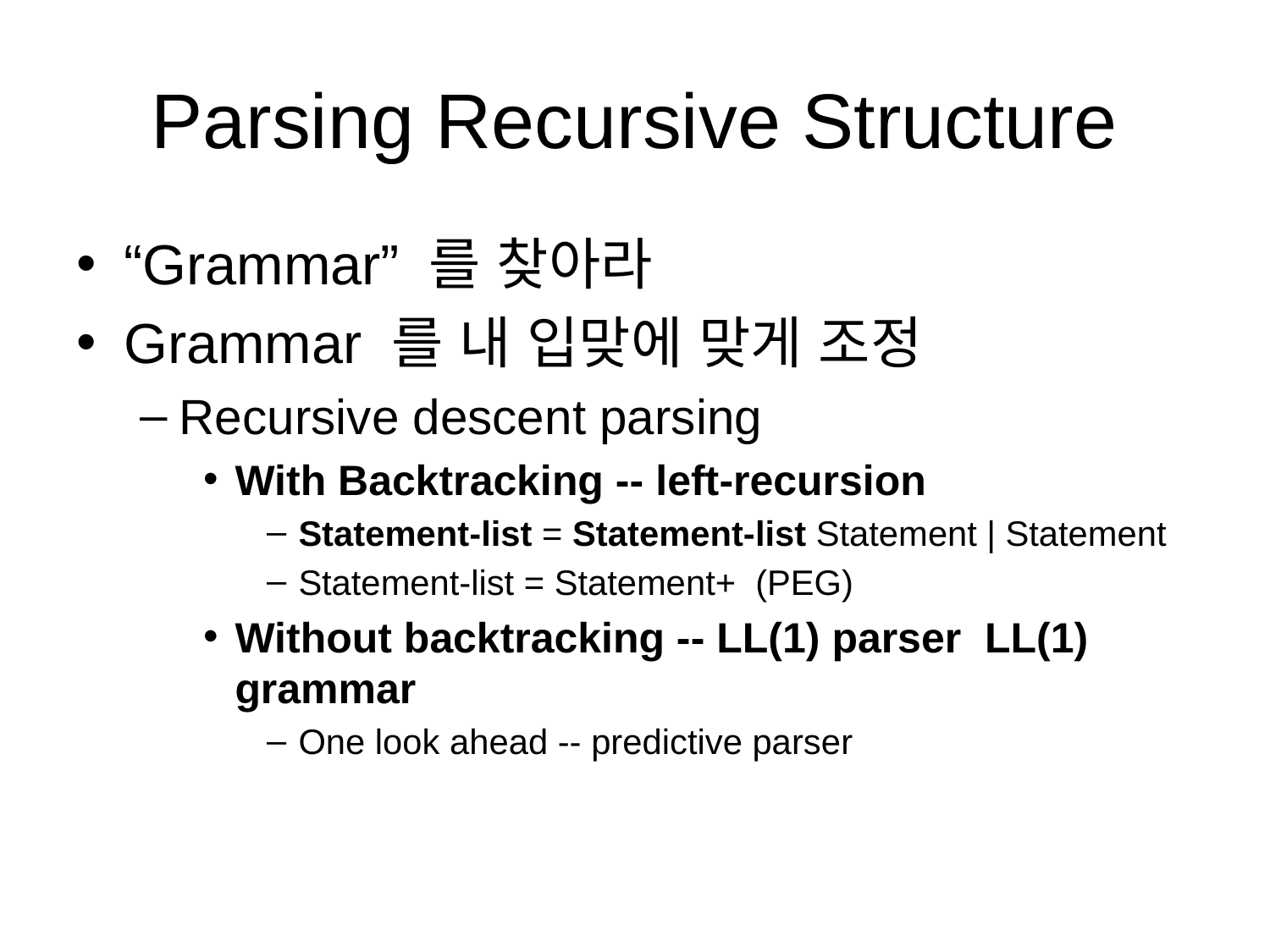

# Parsing Recursive Structure
“Grammar” 를 찾아라
Grammar 를 내 입맞에 맞게 조정
Recursive descent parsing
With Backtracking -- left-recursion
Statement-list = Statement-list Statement | Statement
Statement-list = Statement+  (PEG)
Without backtracking -- LL(1) parser  LL(1) grammar
One look ahead -- predictive parser